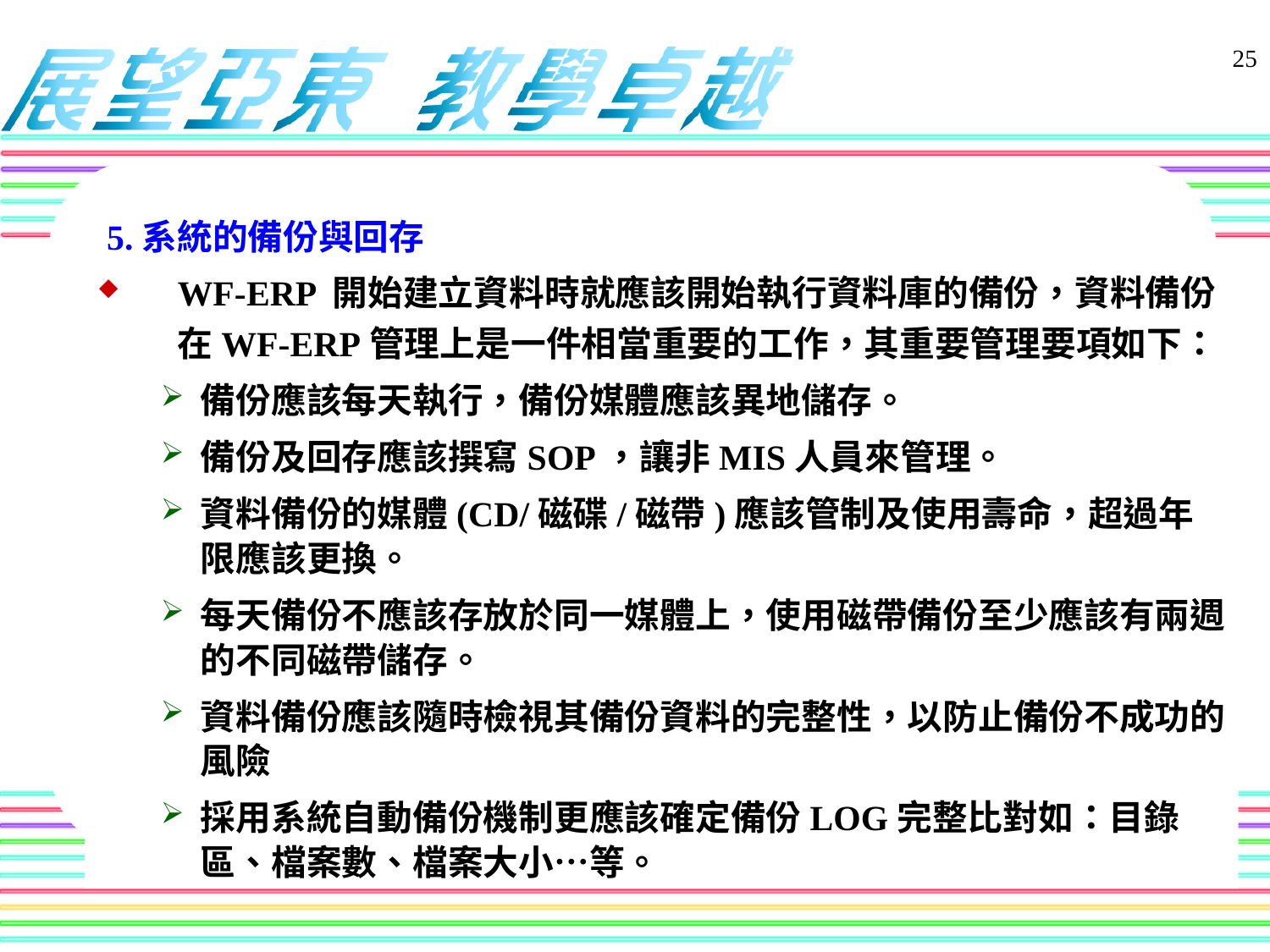

5.系統的備份與回存
WF-ERP 開始建立資料時就應該開始執行資料庫的備份，資料備份在WF-ERP管理上是一件相當重要的工作，其重要管理要項如下：
備份應該每天執行，備份媒體應該異地儲存。
備份及回存應該撰寫SOP，讓非MIS人員來管理。
資料備份的媒體(CD/磁碟/磁帶)應該管制及使用壽命，超過年限應該更換。
每天備份不應該存放於同一媒體上，使用磁帶備份至少應該有兩週的不同磁帶儲存。
資料備份應該隨時檢視其備份資料的完整性，以防止備份不成功的風險
採用系統自動備份機制更應該確定備份LOG完整比對如：目錄區、檔案數、檔案大小…等。